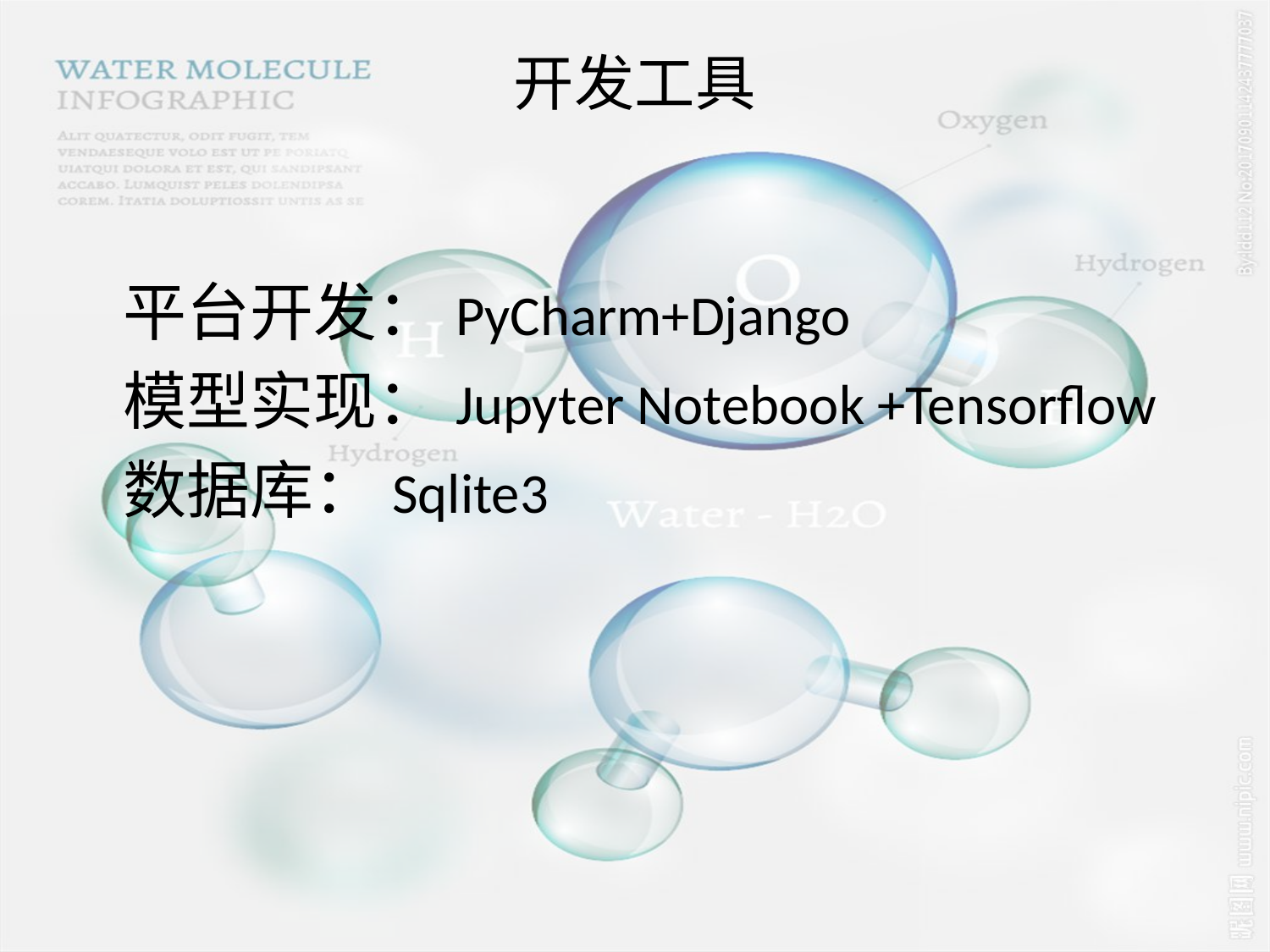

# 开发工具
平台开发：PyCharm+Django
模型实现：Jupyter Notebook +Tensorflow
数据库：Sqlite3